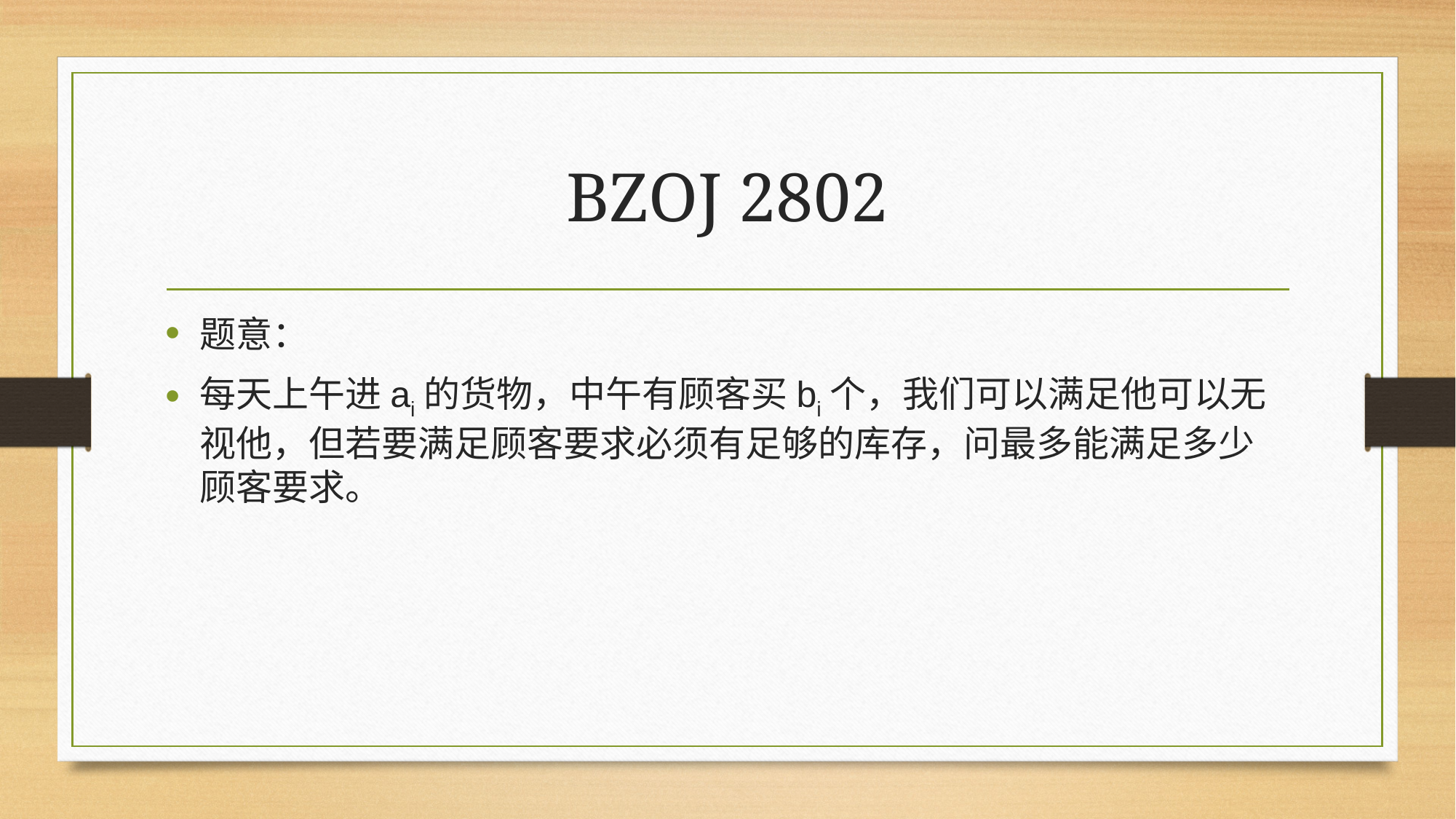

# BZOJ 2802
题意：
每天上午进ai的货物，中午有顾客买bi个，我们可以满足他可以无视他，但若要满足顾客要求必须有足够的库存，问最多能满足多少顾客要求。